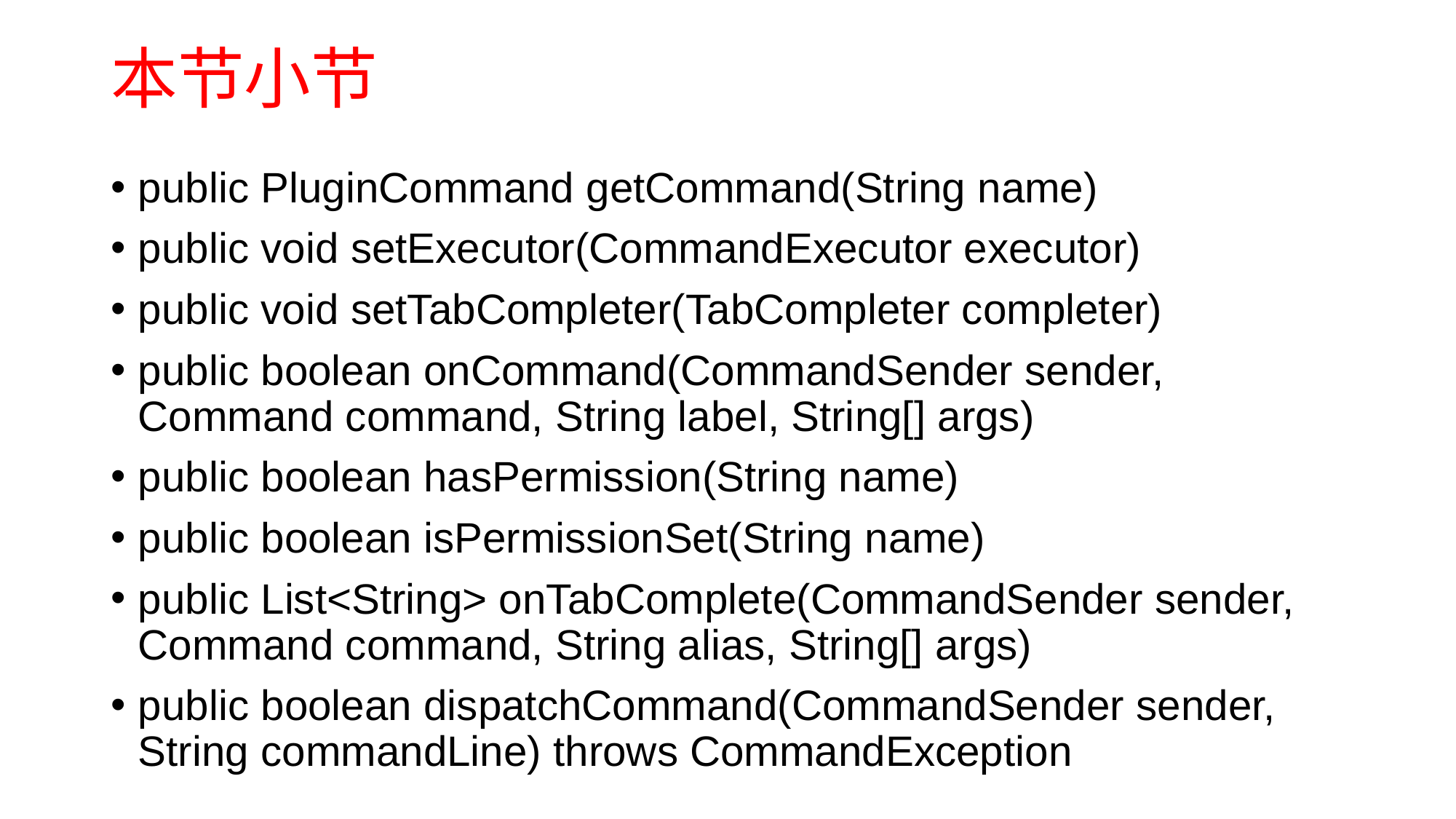

# 本节小节
public PluginCommand getCommand(String name)
public void setExecutor(CommandExecutor executor)
public void setTabCompleter(TabCompleter completer)
public boolean onCommand(CommandSender sender, Command command, String label, String[] args)
public boolean hasPermission(String name)
public boolean isPermissionSet(String name)
public List<String> onTabComplete(CommandSender sender, Command command, String alias, String[] args)
public boolean dispatchCommand(CommandSender sender, String commandLine) throws CommandException